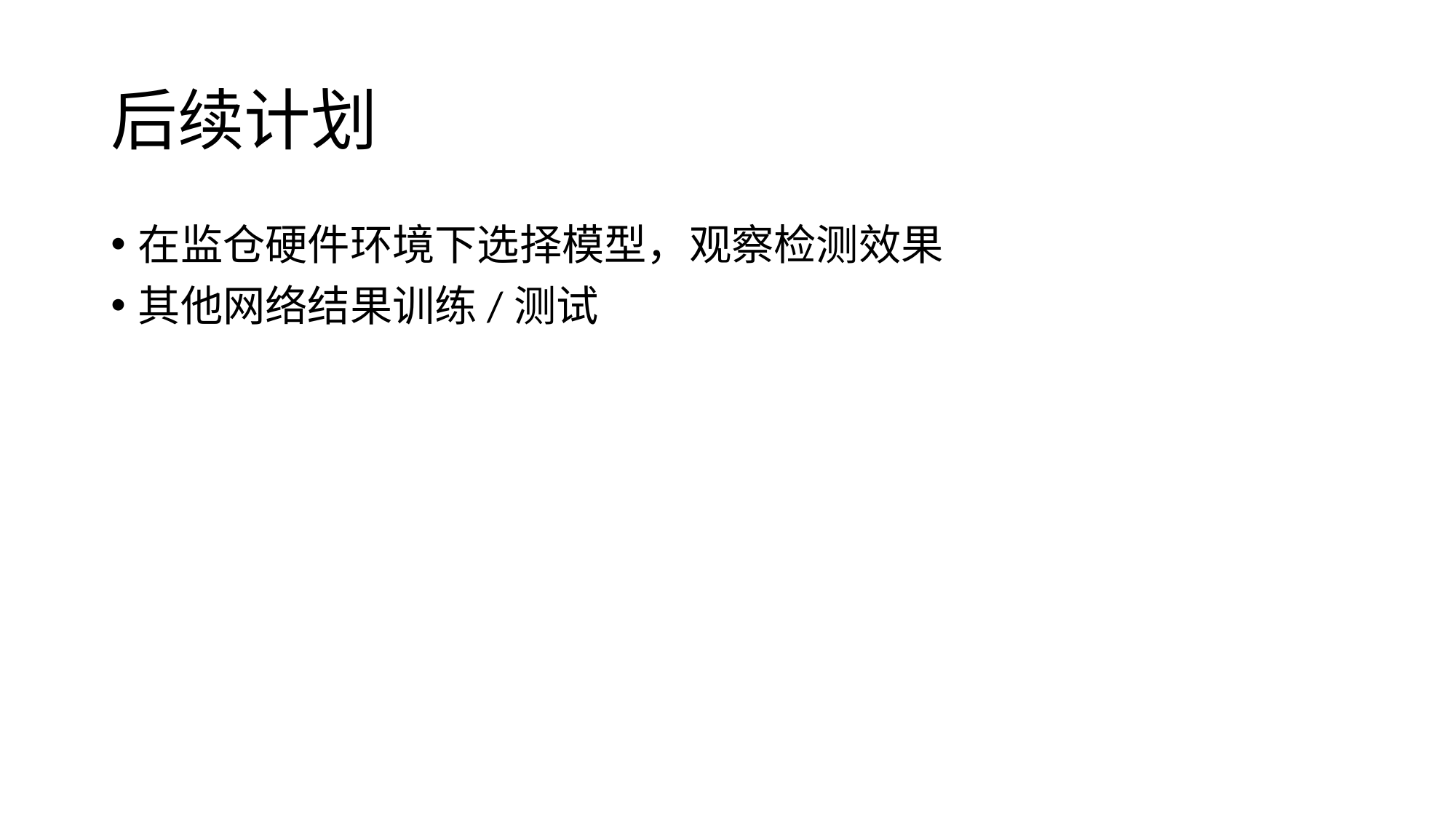

# 后续计划
在监仓硬件环境下选择模型，观察检测效果
其他网络结果训练/测试